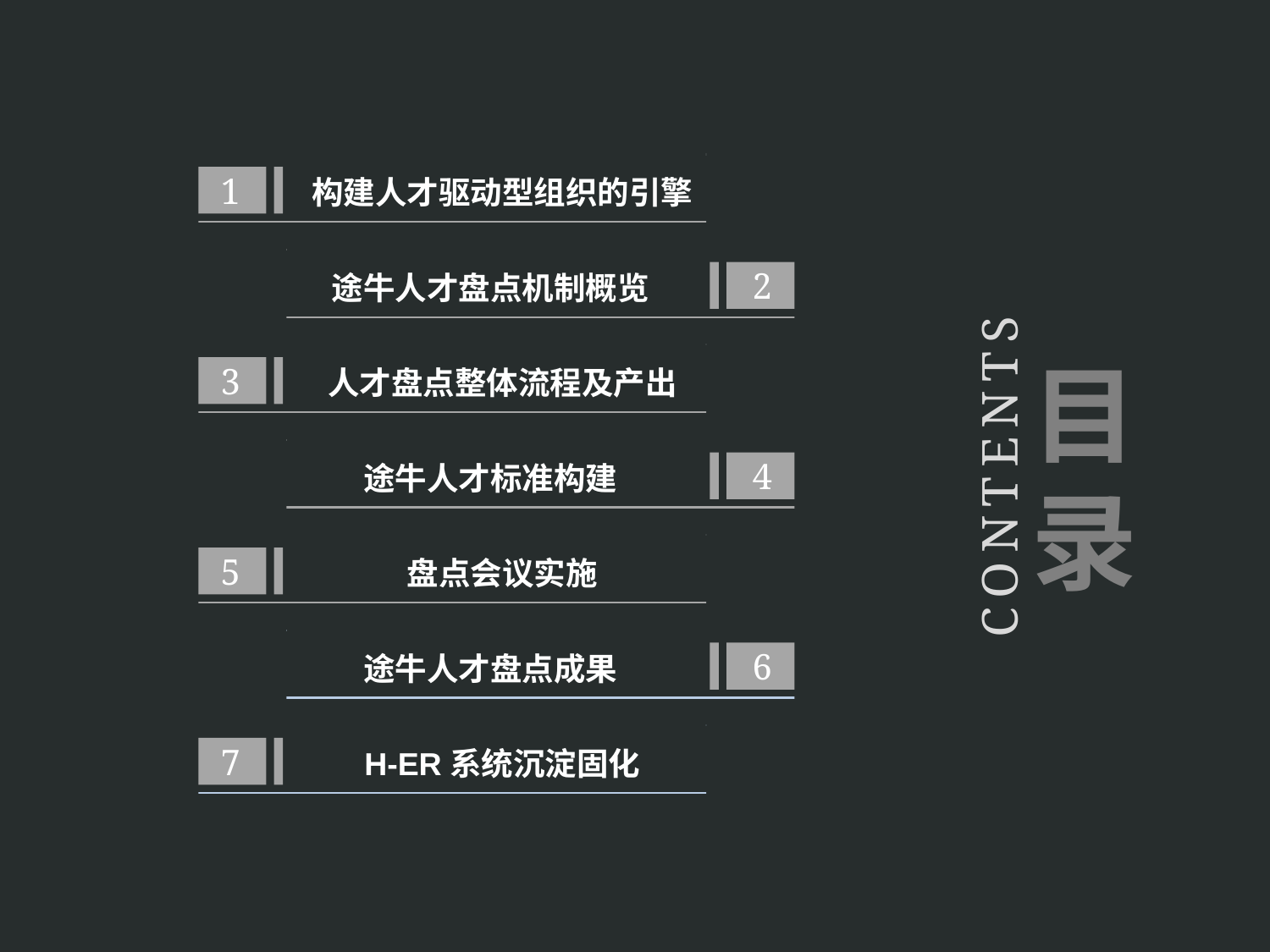

构建人才驱动型组织的引擎
1
途牛人才盘点机制概览
2
人才盘点整体流程及产出
3
目录

CONTENTS
途牛人才标准构建
4
盘点会议实施
5
途牛人才盘点成果
6
H-ER系统沉淀固化
7